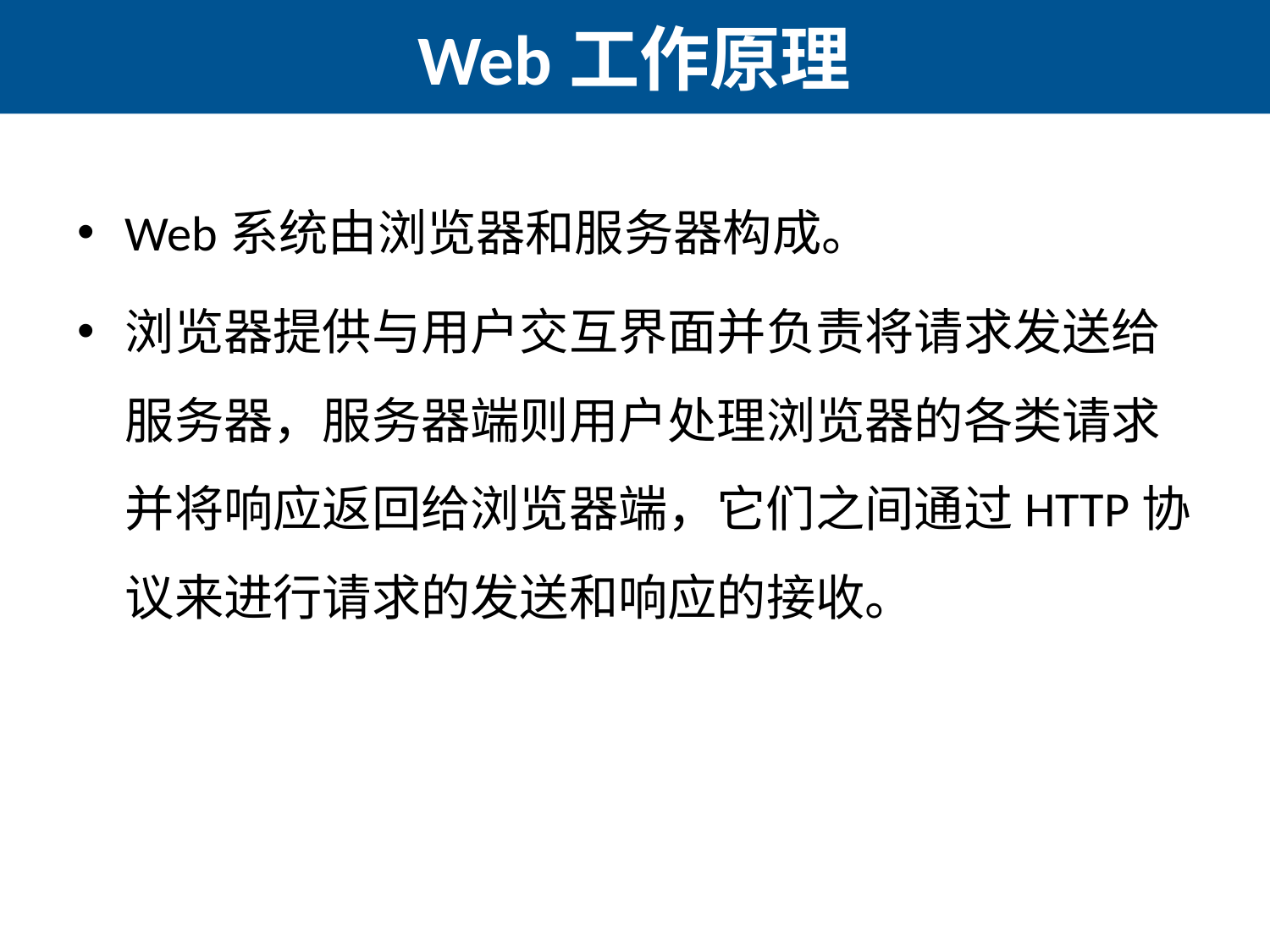

# Web工作原理
Web系统由浏览器和服务器构成。
浏览器提供与用户交互界面并负责将请求发送给服务器，服务器端则用户处理浏览器的各类请求并将响应返回给浏览器端，它们之间通过HTTP协议来进行请求的发送和响应的接收。